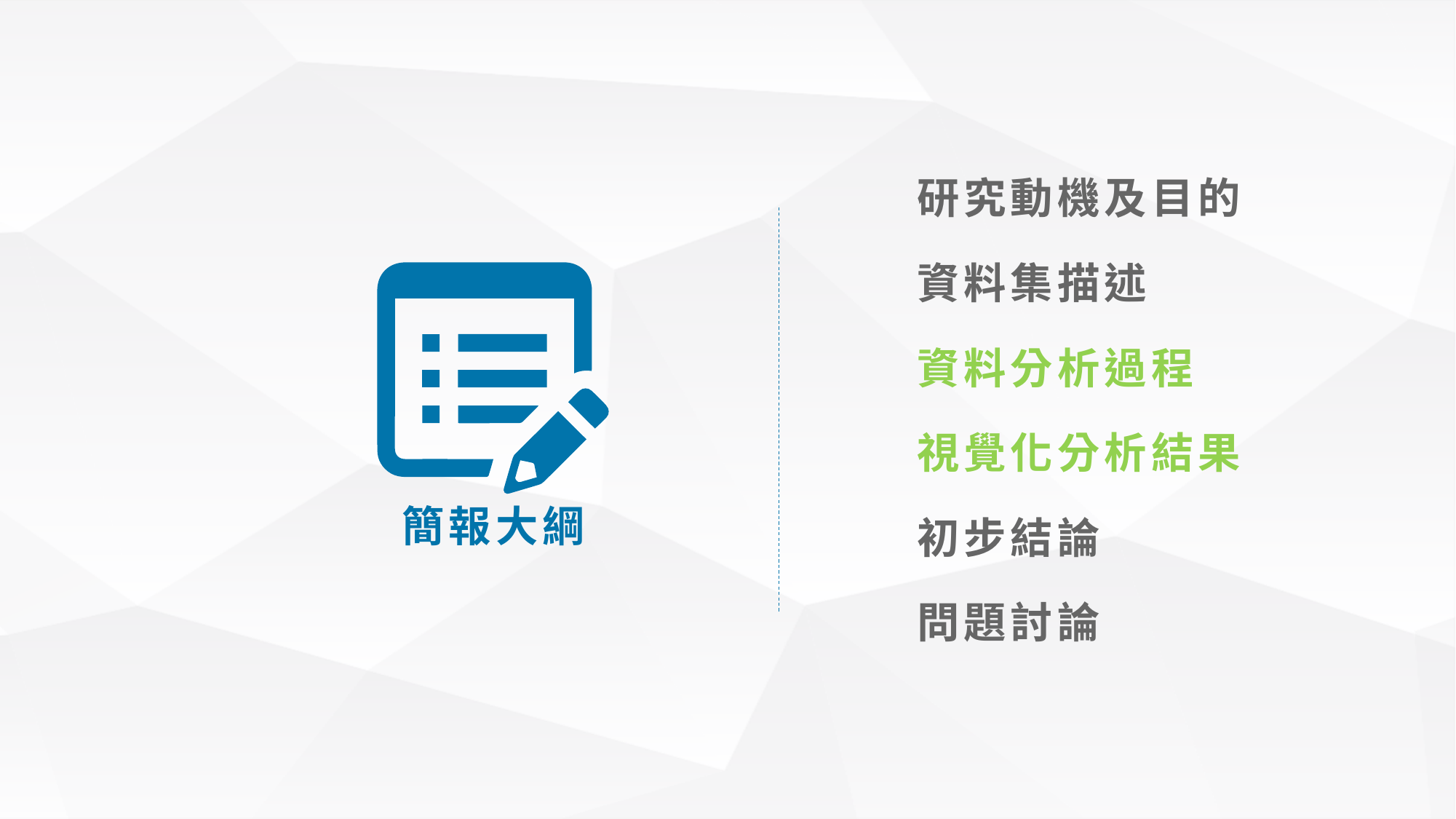

研究動機及目的
資料集描述

資料分析過程
視覺化分析結果
簡報大綱
初步結論
問題討論